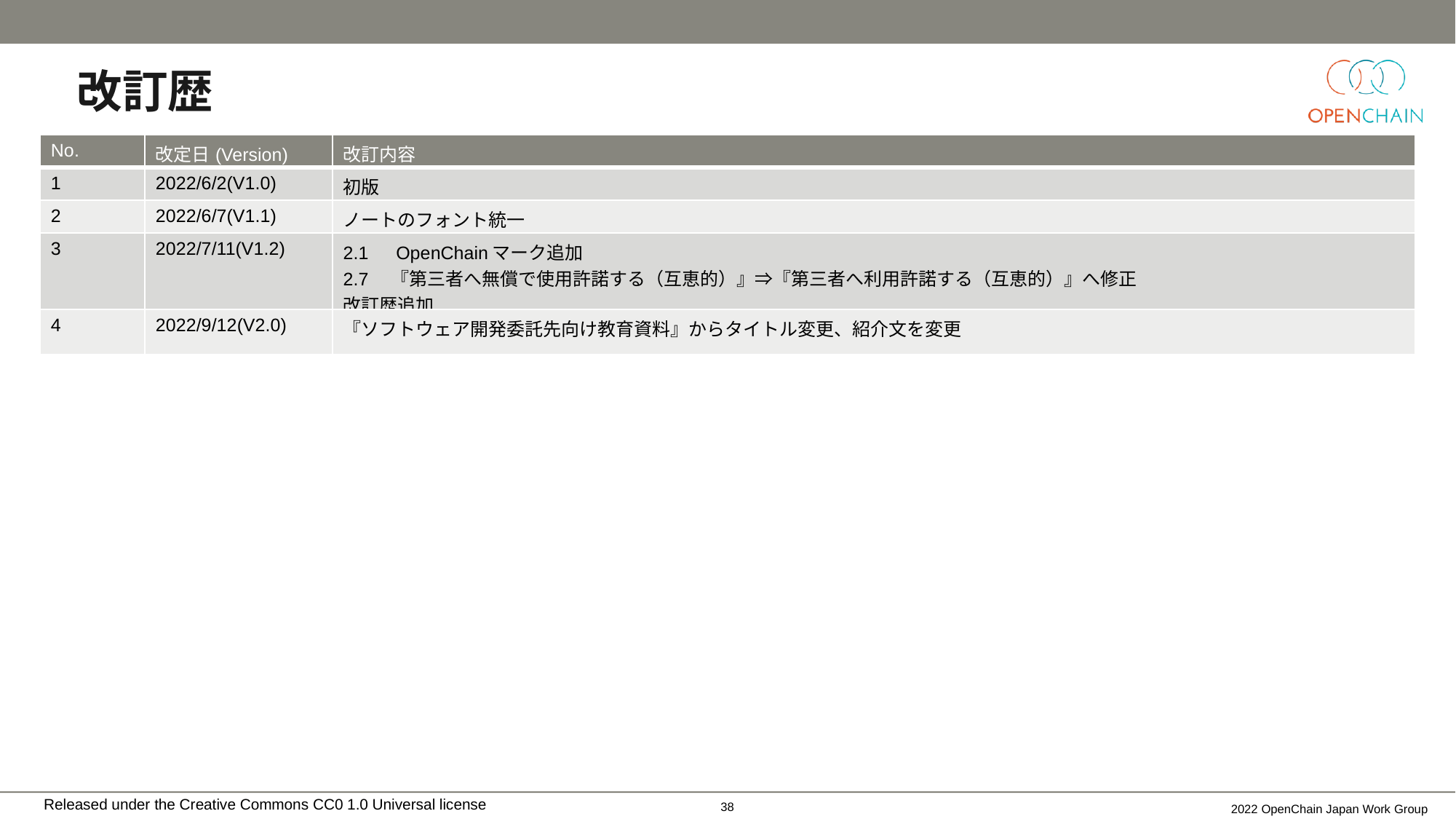

改訂歴
| No. | 改定日(Version) | 改訂内容 |
| --- | --- | --- |
| 1 | 2022/6/2(V1.0) | 初版 |
| 2 | 2022/6/7(V1.1) | ノートのフォント統一 |
| 3 | 2022/7/11(V1.2) | 2.1　OpenChainマーク追加 2.7　『第三者へ無償で使用許諾する（互恵的）』⇒『第三者へ利用許諾する（互恵的）』へ修正 改訂歴追加 |
| 4 | 2022/9/12(V2.0) | 『ソフトウェア開発委託先向け教育資料』からタイトル変更、紹介文を変更 |
38